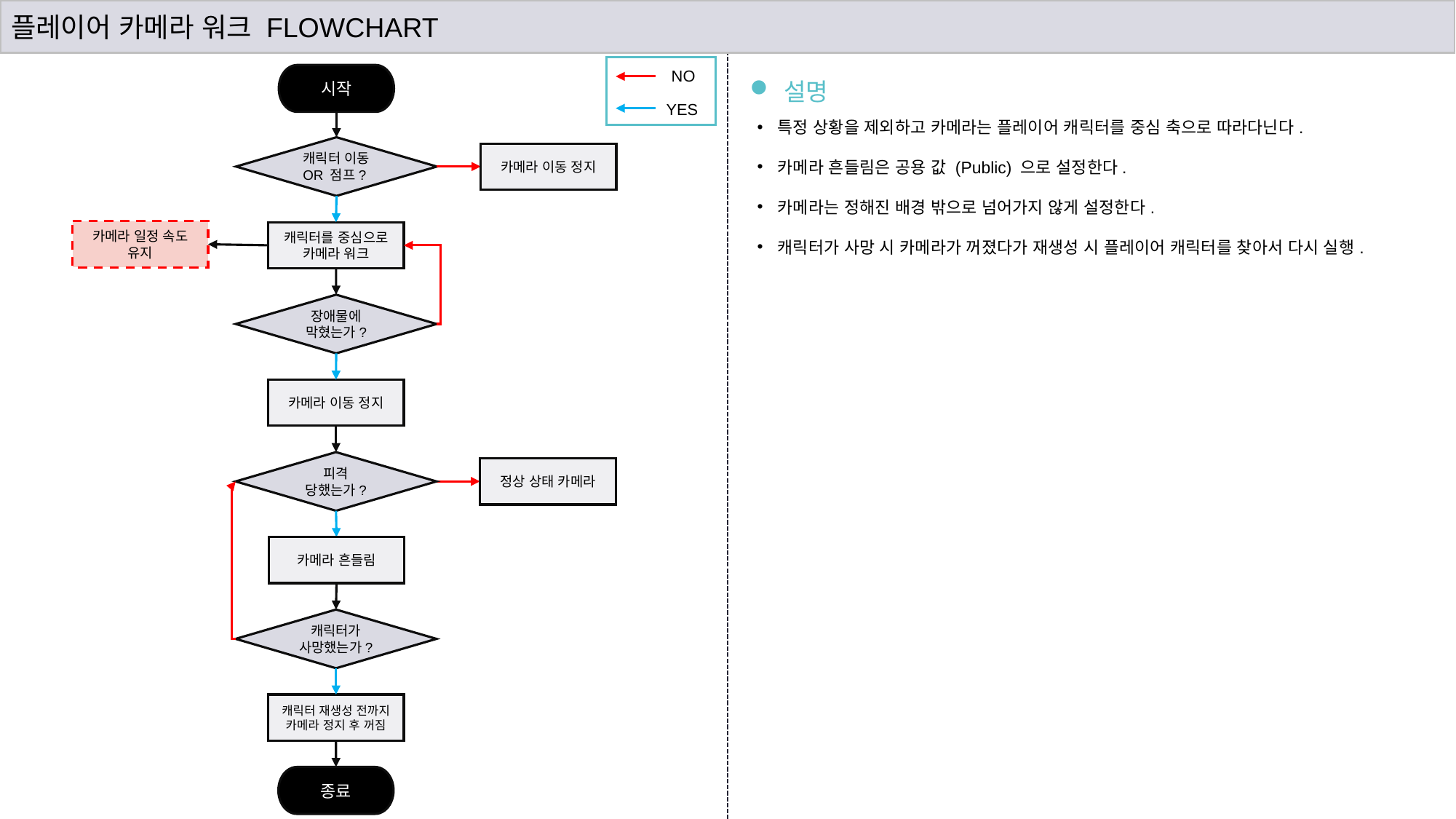

플레이어 카메라 워크 FLOWCHART

NO
YES
시작
설명
특정 상황을 제외하고 카메라는 플레이어 캐릭터를 중심 축으로 따라다닌다.

카메라 흔들림은 공용 값 (Public) 으로 설정한다.

카메라는 정해진 배경 밖으로 넘어가지 않게 설정한다.

캐릭터가 사망 시 카메라가 꺼졌다가 재생성 시 플레이어 캐릭터를 찾아서 다시 실행.
캐릭터 이동 OR 점프?
카메라 이동 정지
카메라 일정 속도 유지
캐릭터를 중심으로 카메라 워크
장애물에 막혔는가?
카메라 이동 정지
피격 당했는가?
정상 상태 카메라
카메라 흔들림
캐릭터가 사망했는가?
캐릭터 재생성 전까지 카메라 정지 후 꺼짐
종료